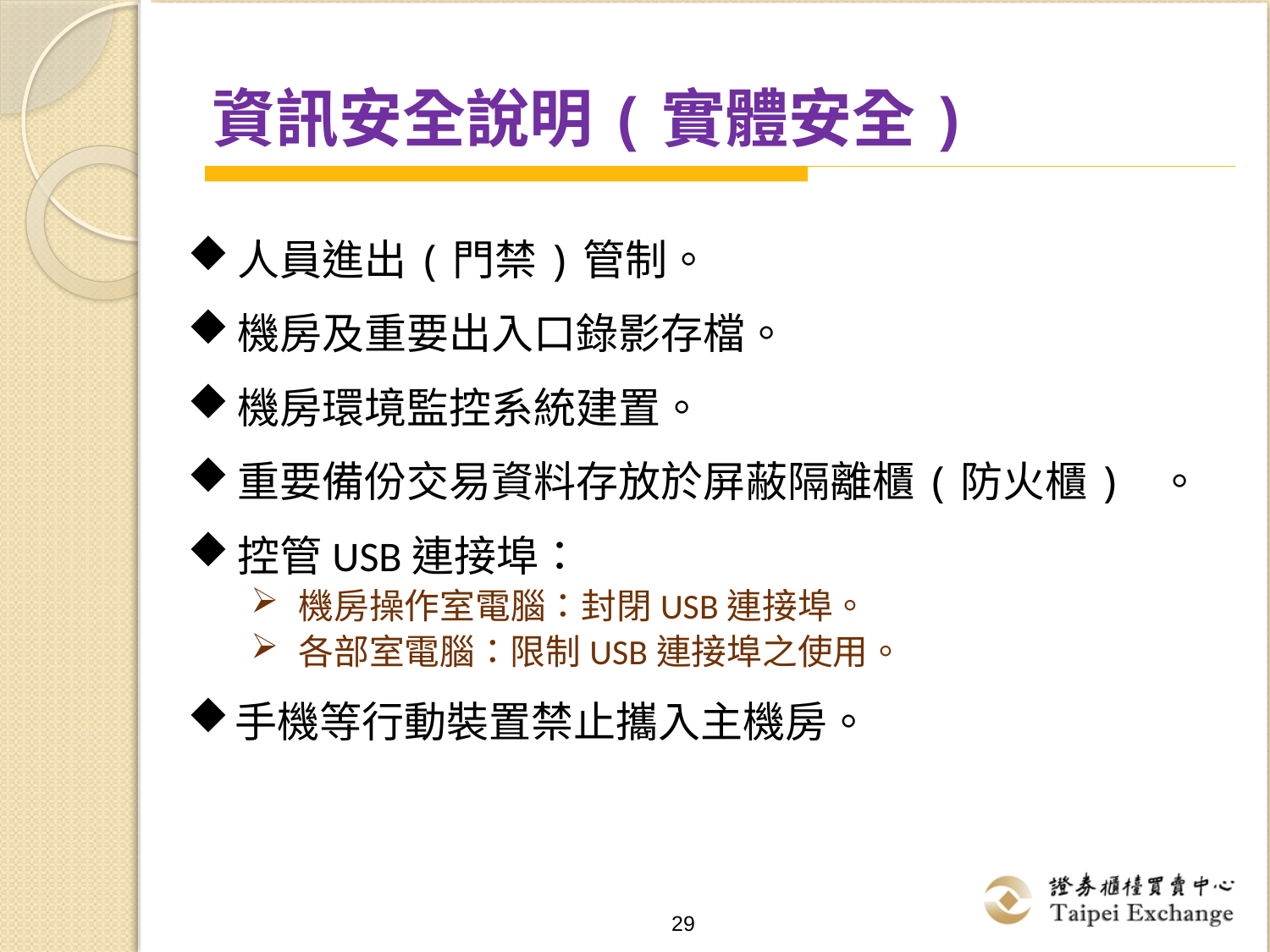

# 資訊安全說明(實體安全)
人員進出(門禁)管制。
機房及重要出入口錄影存檔。
機房環境監控系統建置。
重要備份交易資料存放於屏蔽隔離櫃(防火櫃) 。
控管USB連接埠：
機房操作室電腦：封閉USB連接埠。
各部室電腦：限制USB連接埠之使用。
手機等行動裝置禁止攜入主機房。
29